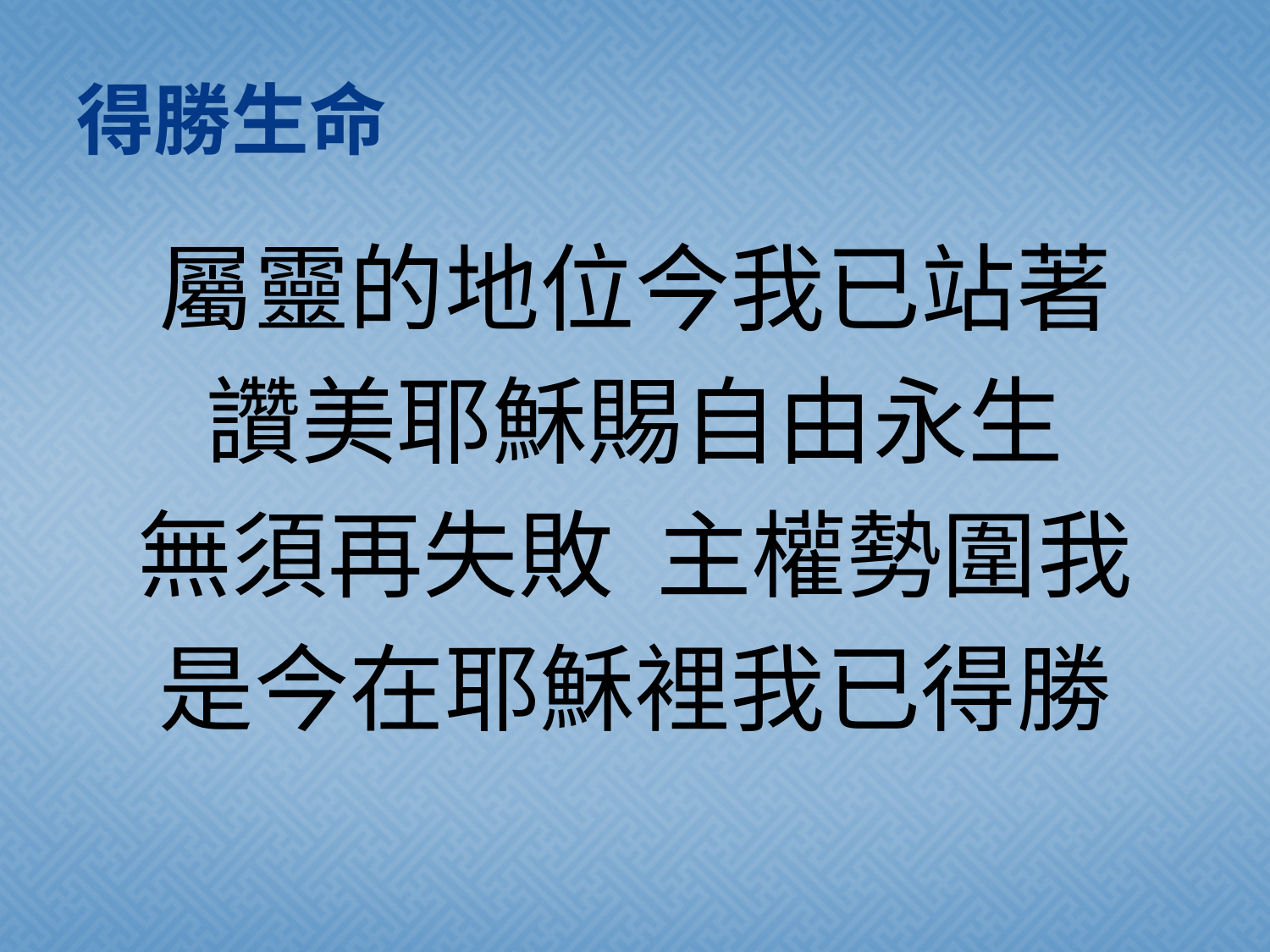

# 得勝生命
屬靈的地位今我已站著
讚美耶穌賜自由永生
無須再失敗  主權勢圍我
是今在耶穌裡我已得勝